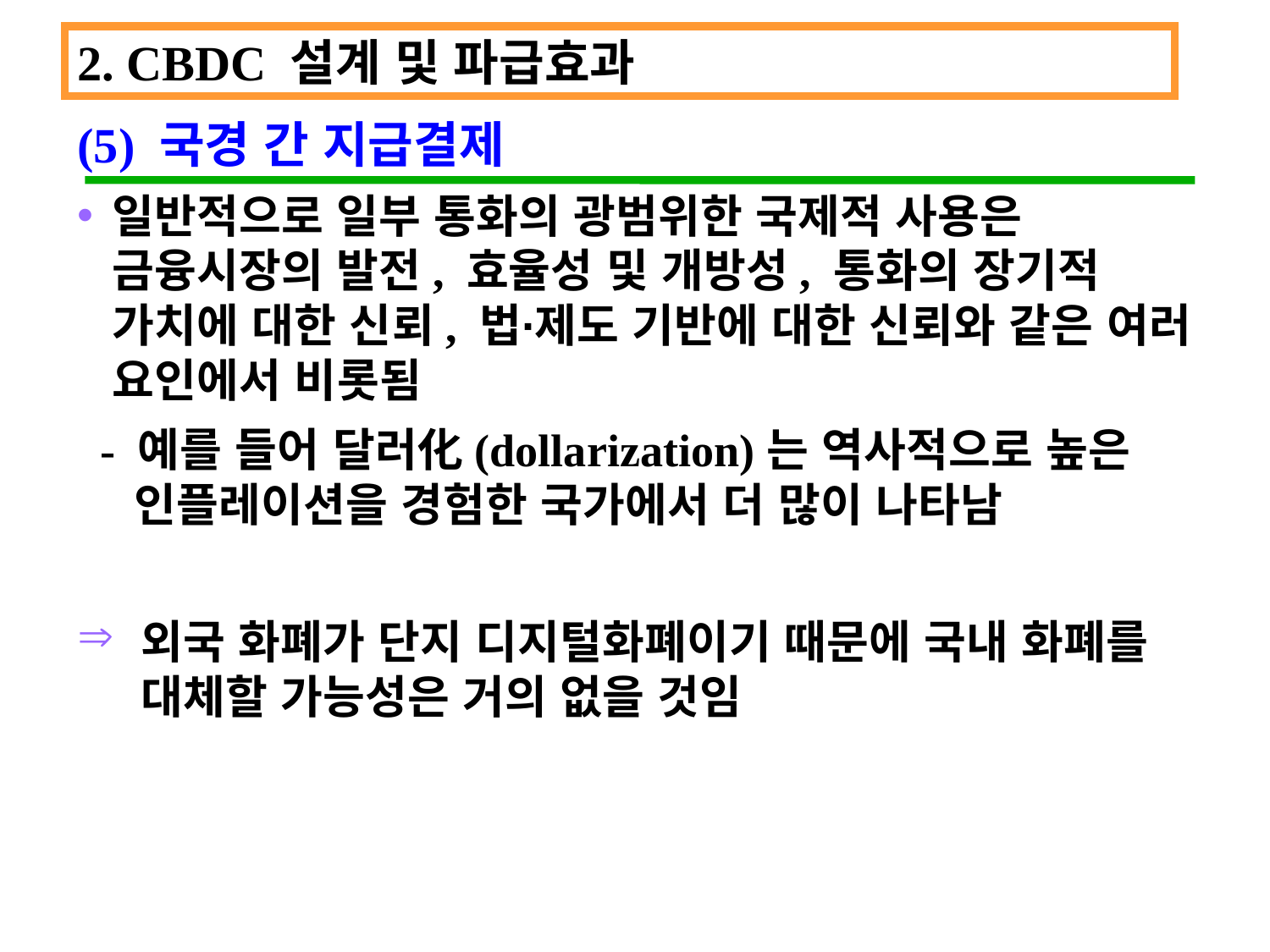

2. CBDC 설계 및 파급효과
(5) 국경 간 지급결제
일반적으로 일부 통화의 광범위한 국제적 사용은 금융시장의 발전, 효율성 및 개방성, 통화의 장기적 가치에 대한 신뢰, 법∙제도 기반에 대한 신뢰와 같은 여러 요인에서 비롯됨
  - 예를 들어 달러化(dollarization)는 역사적으로 높은 	    인플레이션을 경험한 국가에서 더 많이 나타남

외국 화폐가 단지 디지털화폐이기 때문에 국내 화폐를 대체할 가능성은 거의 없을 것임